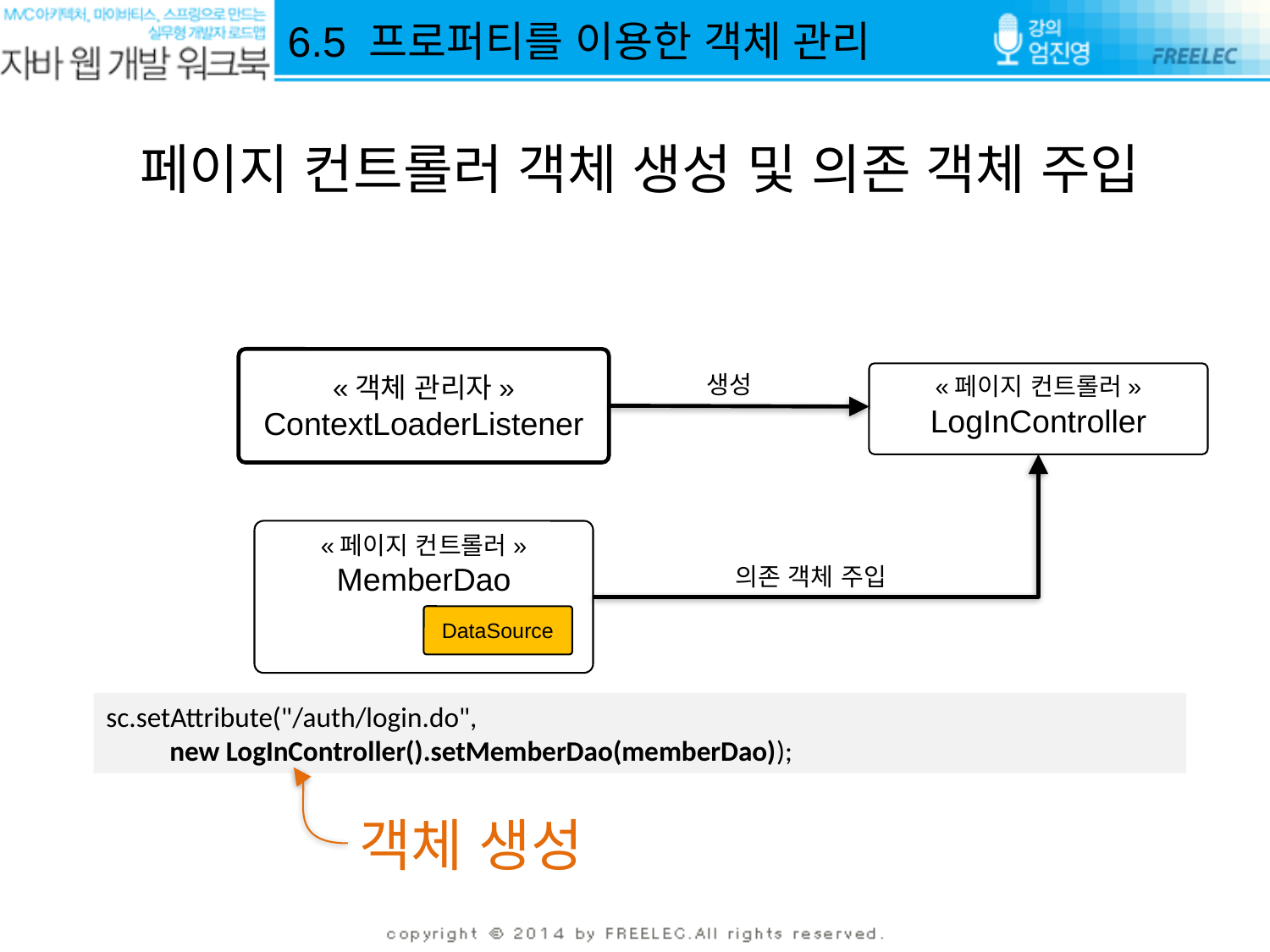

6.5 프로퍼티를 이용한 객체 관리
페이지 컨트롤러 객체 생성 및 의존 객체 주입
«객체 관리자»
ContextLoaderListener
생성
«페이지 컨트롤러»
LogInController
«페이지 컨트롤러»
MemberDao
의존 객체 주입
DataSource
sc.setAttribute("/auth/login.do",
          new LogInController().setMemberDao(memberDao));
객체 생성